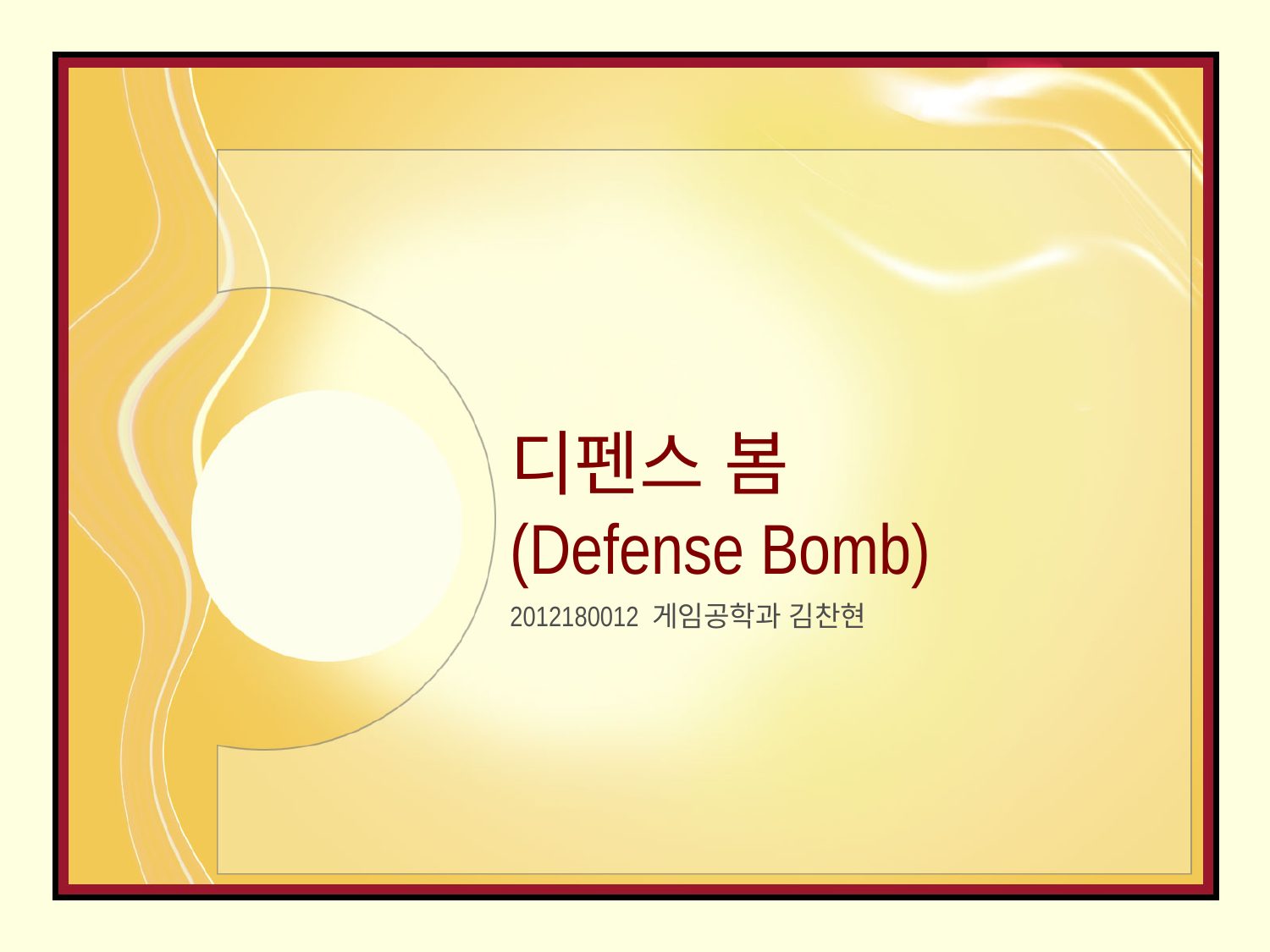

# 디펜스 봄 (Defense Bomb)
2012180012 게임공학과 김찬현